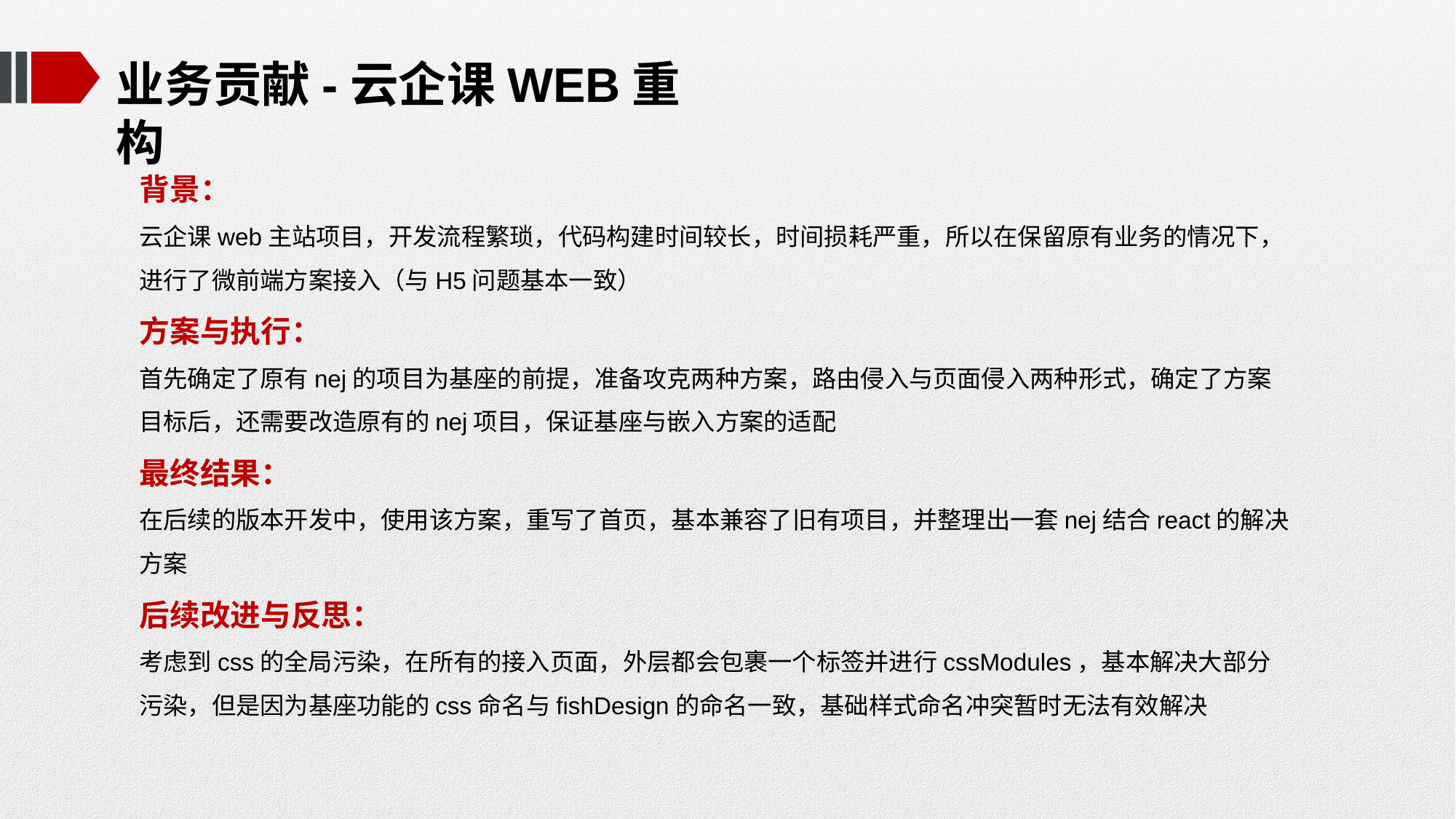

# 业务贡献-云企课web重构
背景：
云企课web主站项目，开发流程繁琐，代码构建时间较长，时间损耗严重，所以在保留原有业务的情况下，
进行了微前端方案接入（与H5问题基本一致）
方案与执行：
首先确定了原有nej的项目为基座的前提，准备攻克两种方案，路由侵入与页面侵入两种形式，确定了方案目标后，还需要改造原有的nej项目，保证基座与嵌入方案的适配
最终结果：
在后续的版本开发中，使用该方案，重写了首页，基本兼容了旧有项目，并整理出一套nej结合react的解决方案
后续改进与反思：
考虑到css的全局污染，在所有的接入页面，外层都会包裹一个标签并进行cssModules，基本解决大部分污染，但是因为基座功能的css命名与fishDesign的命名一致，基础样式命名冲突暂时无法有效解决